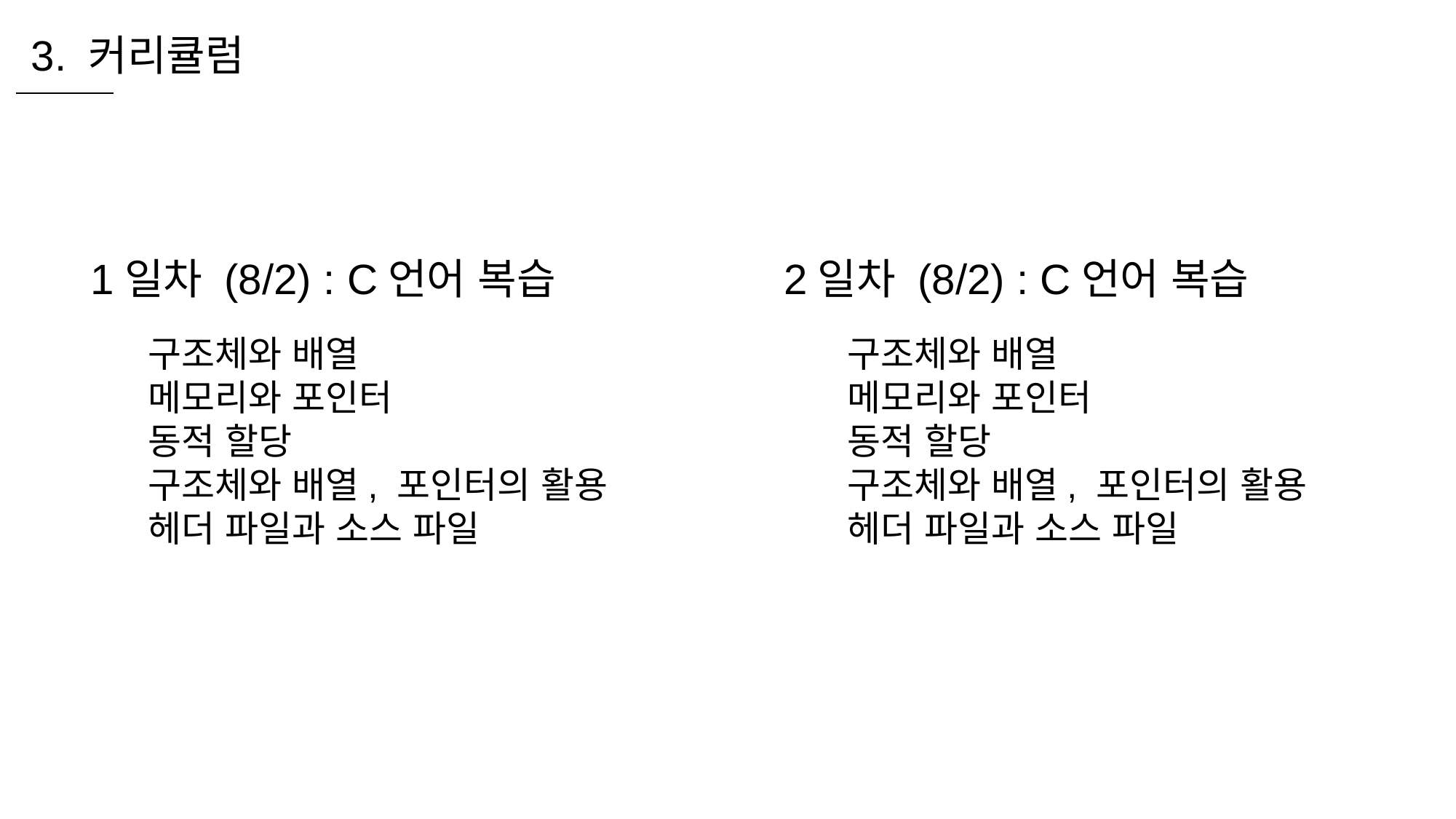

3. 커리큘럼
1일차 (8/2) : C언어 복습
2일차 (8/2) : C언어 복습
구조체와 배열
메모리와 포인터
동적 할당
구조체와 배열, 포인터의 활용
헤더 파일과 소스 파일
구조체와 배열
메모리와 포인터
동적 할당
구조체와 배열, 포인터의 활용
헤더 파일과 소스 파일